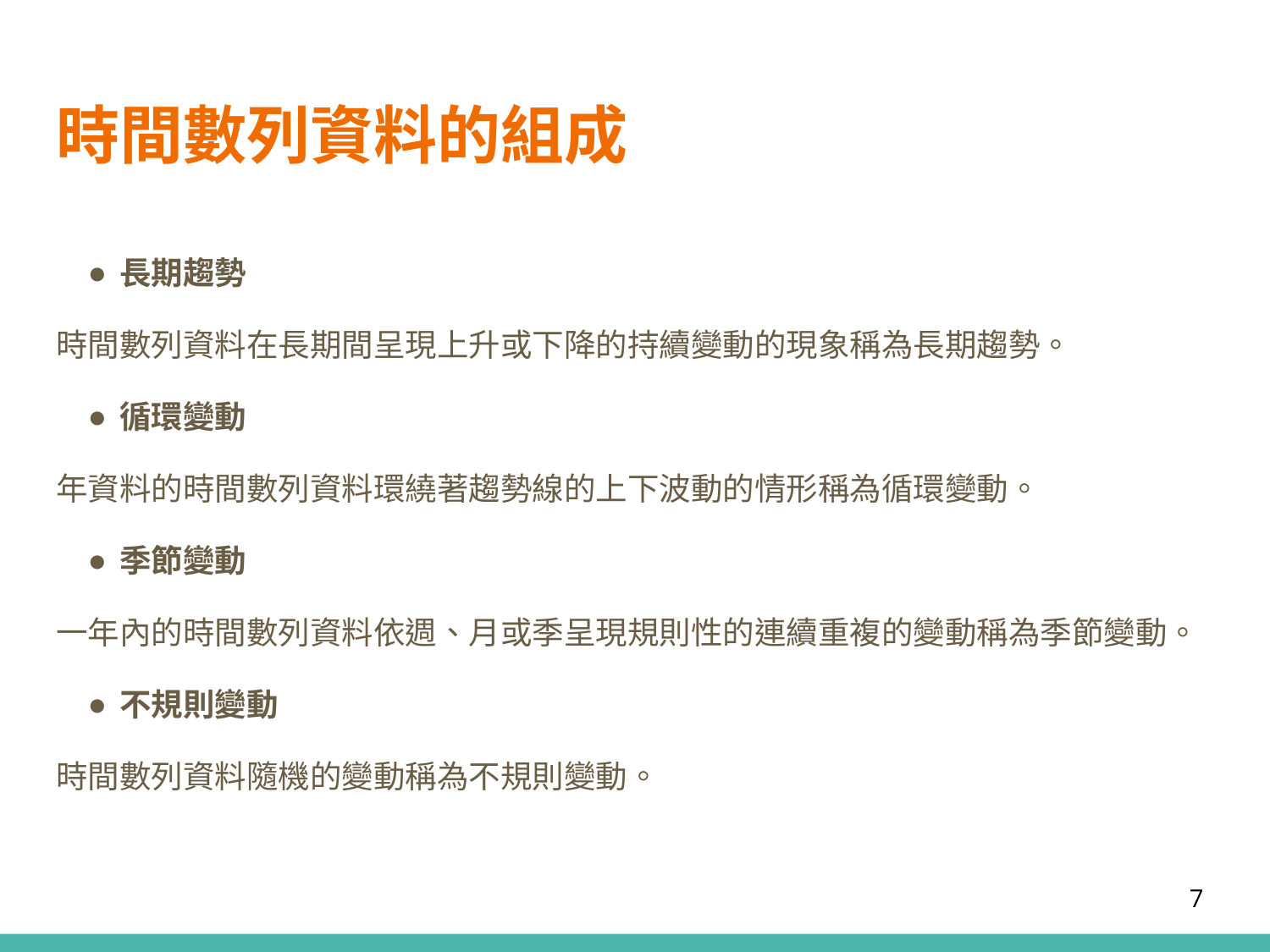

# 時間數列資料的組成

長期趨勢
時間數列資料在長期間呈現上升或下降的持續變動的現象稱為長期趨勢。
循環變動
年資料的時間數列資料環繞著趨勢線的上下波動的情形稱為循環變動。
季節變動
一年內的時間數列資料依週、月或季呈現規則性的連續重複的變動稱為季節變動。
不規則變動
時間數列資料隨機的變動稱為不規則變動。

7